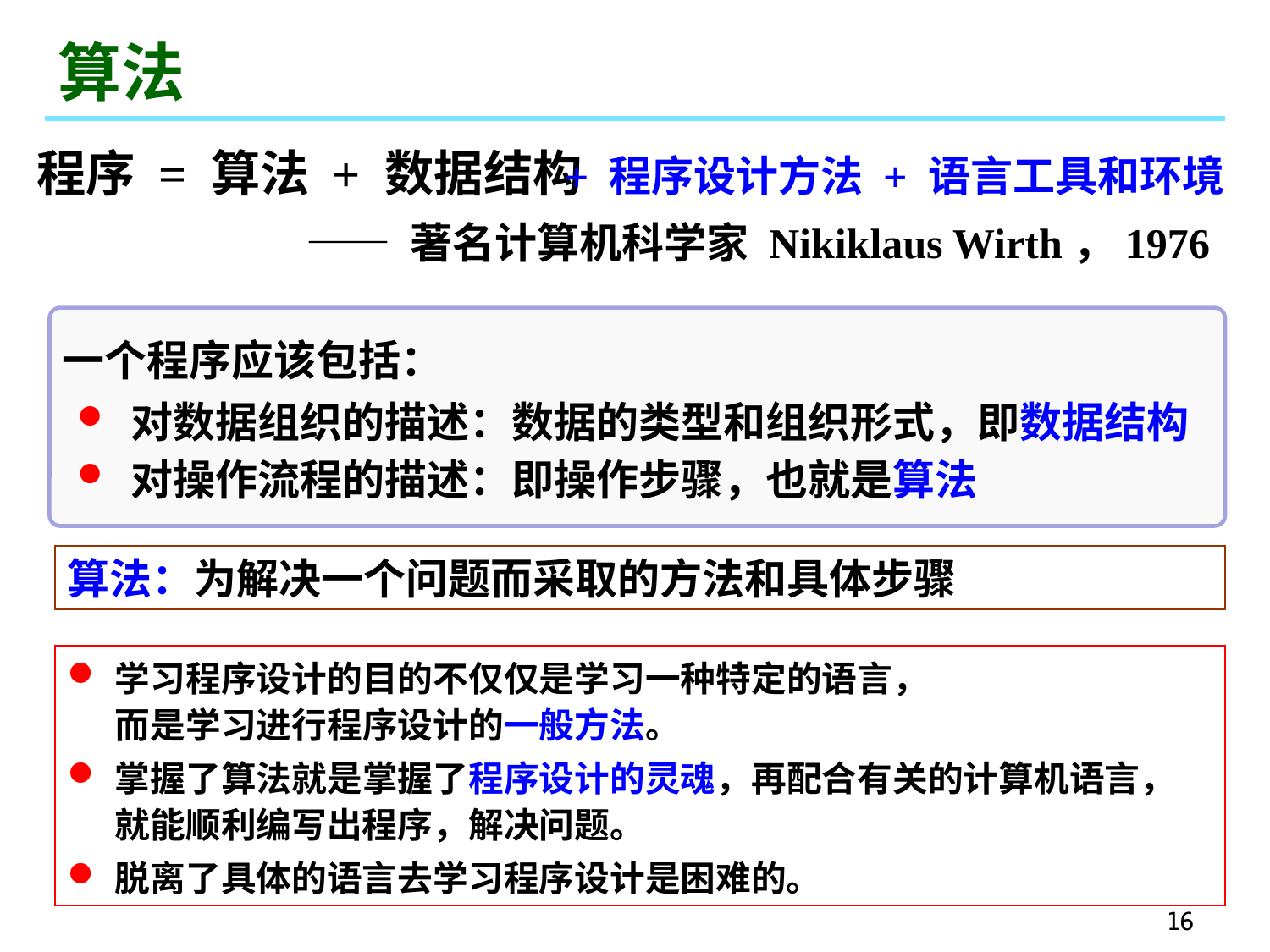

# 算法
程序 = 算法 + 数据结构
+ 程序设计方法 + 语言工具和环境
—— 著名计算机科学家 Nikiklaus Wirth，1976

一个程序应该包括：
 对数据组织的描述：数据的类型和组织形式，即数据结构
 对操作流程的描述：即操作步骤，也就是算法
算法：为解决一个问题而采取的方法和具体步骤
学习程序设计的目的不仅仅是学习一种特定的语言，
而是学习进行程序设计的一般方法。
掌握了算法就是掌握了程序设计的灵魂，再配合有关的计算机语言，
就能顺利编写出程序，解决问题。
脱离了具体的语言去学习程序设计是困难的。
16